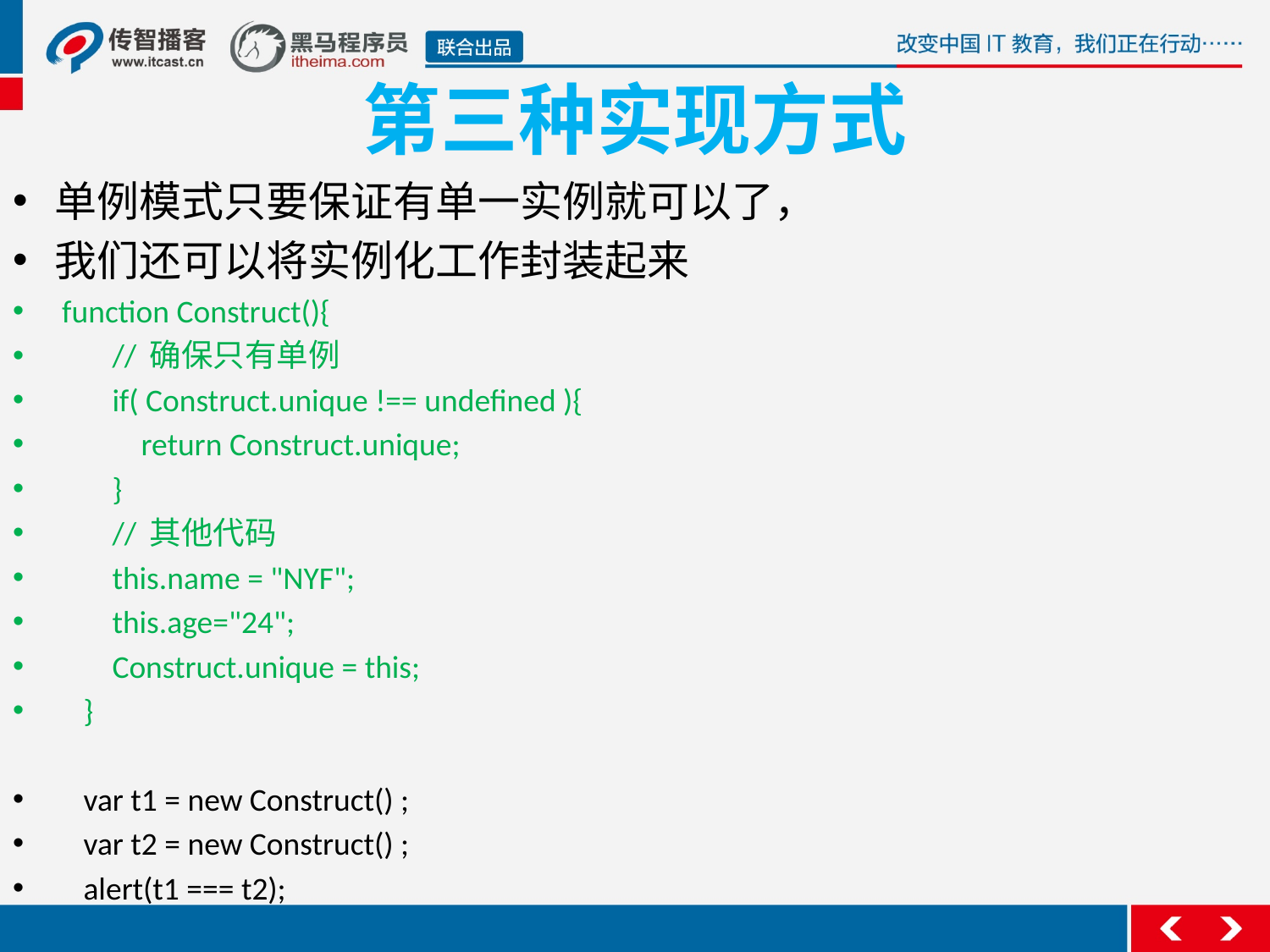

# 第三种实现方式
单例模式只要保证有单一实例就可以了，
我们还可以将实例化工作封装起来
 function Construct(){
        // 确保只有单例
        if( Construct.unique !== undefined ){
            return Construct.unique;
        }
        // 其他代码
        this.name = "NYF";
        this.age="24";
        Construct.unique = this;
    }

    var t1 = new Construct() ;
    var t2 = new Construct() ;
    alert(t1 === t2);